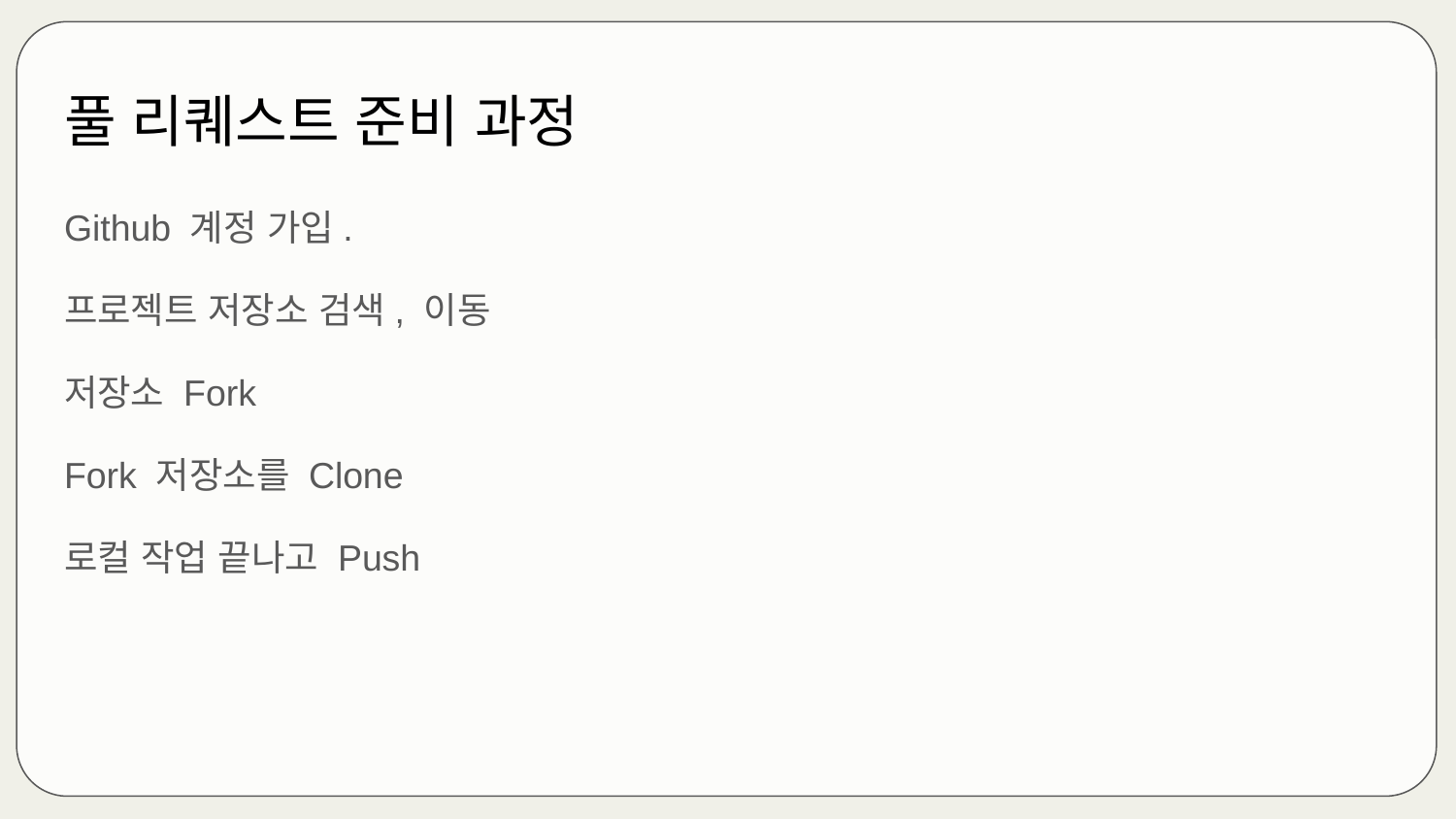

# 풀 리퀘스트 준비 과정
Github 계정 가입.
프로젝트 저장소 검색, 이동
저장소 Fork
Fork 저장소를 Clone
로컬 작업 끝나고 Push